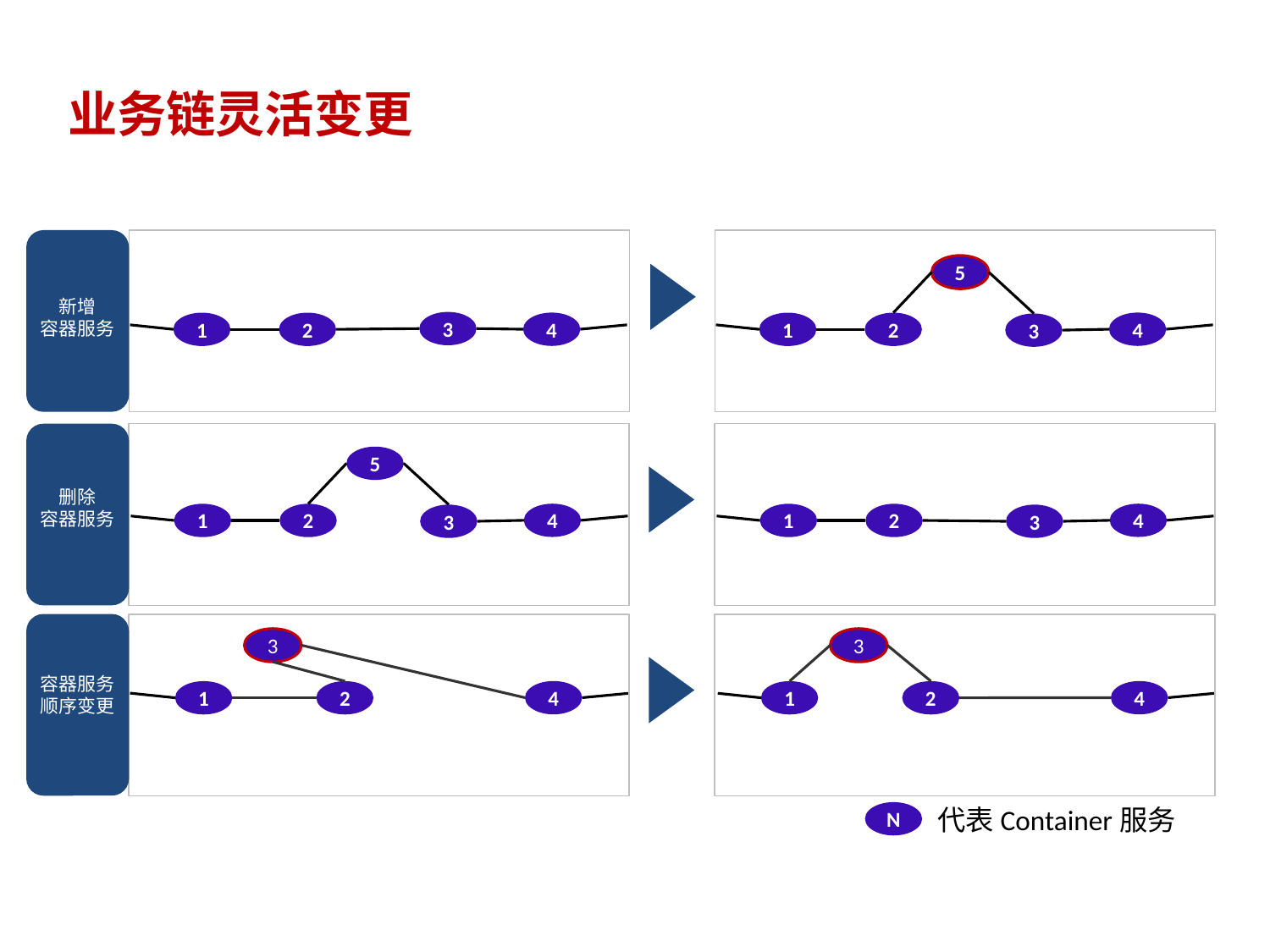

# 业务链灵活变更

5

新增
容器服务
3
4
4
1
2
1
2
3

5

删除
容器服务
4
4
1
2
1
2
3
3

3
3

容器服务
顺序变更
4
4
1
2
1
2
代表Container服务
N